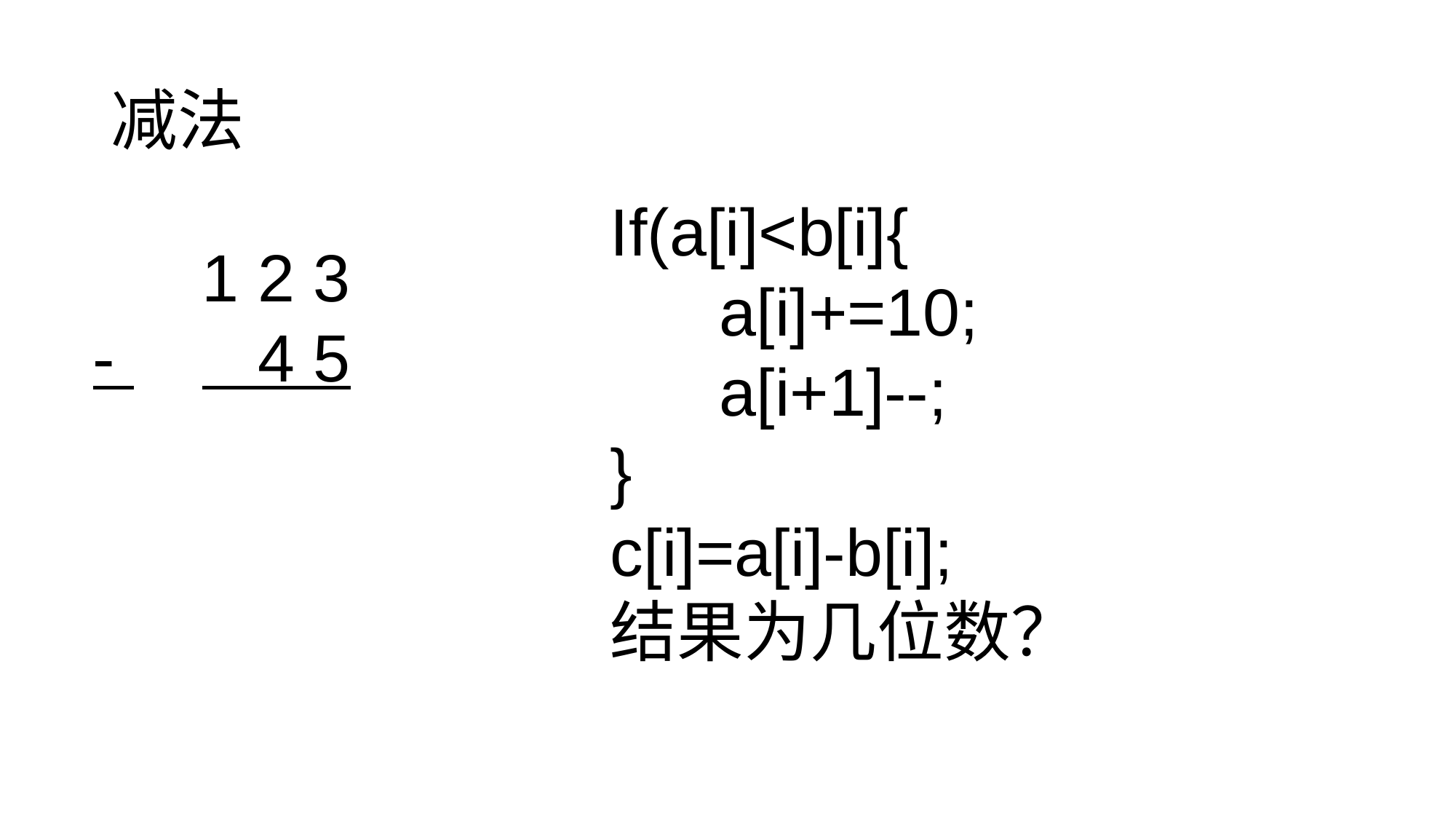

# 减法
If(a[i]<b[i]{
	a[i]+=10;
	a[i+1]--;
}
c[i]=a[i]-b[i];
结果为几位数？

	1 2 3
- 	   4 5